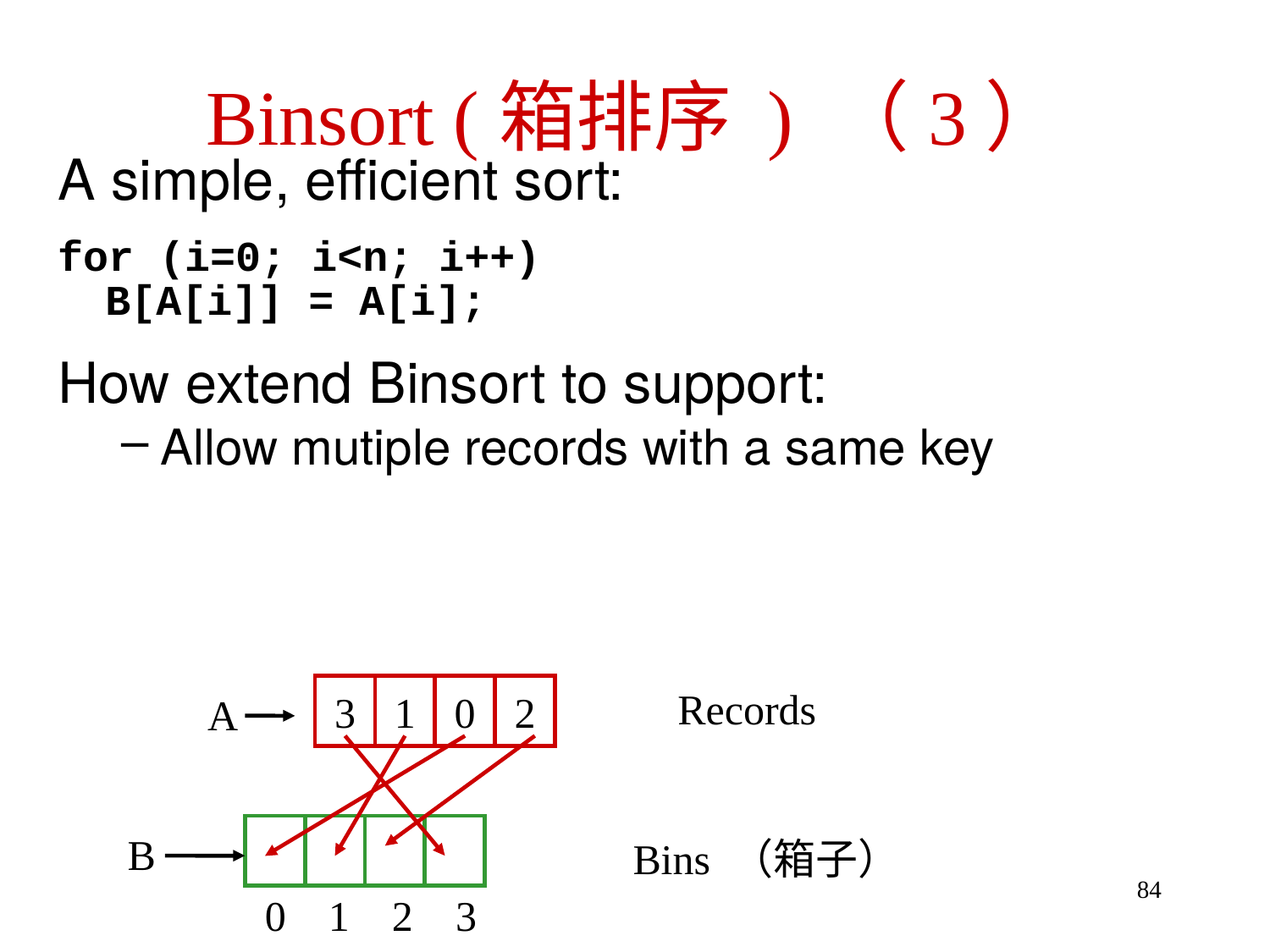

# Binsort (箱排序 ) （3）
A simple, efficient sort:

for (i=0; i<n; i++)
	B[A[i]] = A[i];

How extend Binsort to support:
Allow mutiple records with a same key

3
1
0
2
Records
A

B
Bins （箱子）

84
0    1    2    3